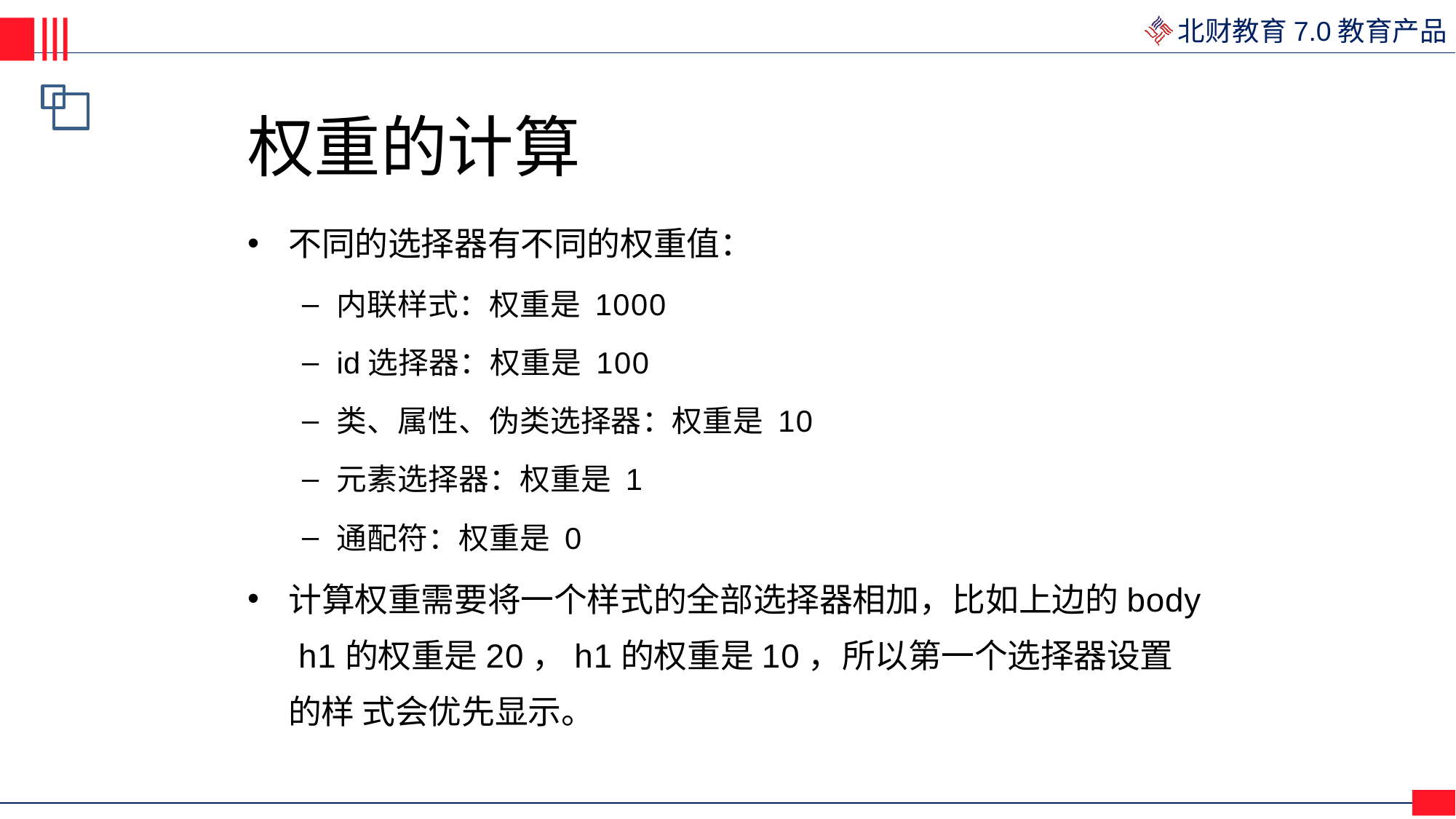

# 权重的计算
不同的选择器有不同的权重值：
内联样式：权重是 1000
id选择器：权重是 100
类、属性、伪类选择器：权重是 10
元素选择器：权重是 1
通配符：权重是 0
计算权重需要将一个样式的全部选择器相加，比如上边的body  h1的权重是20，h1的权重是10，所以第一个选择器设置的样 式会优先显示。